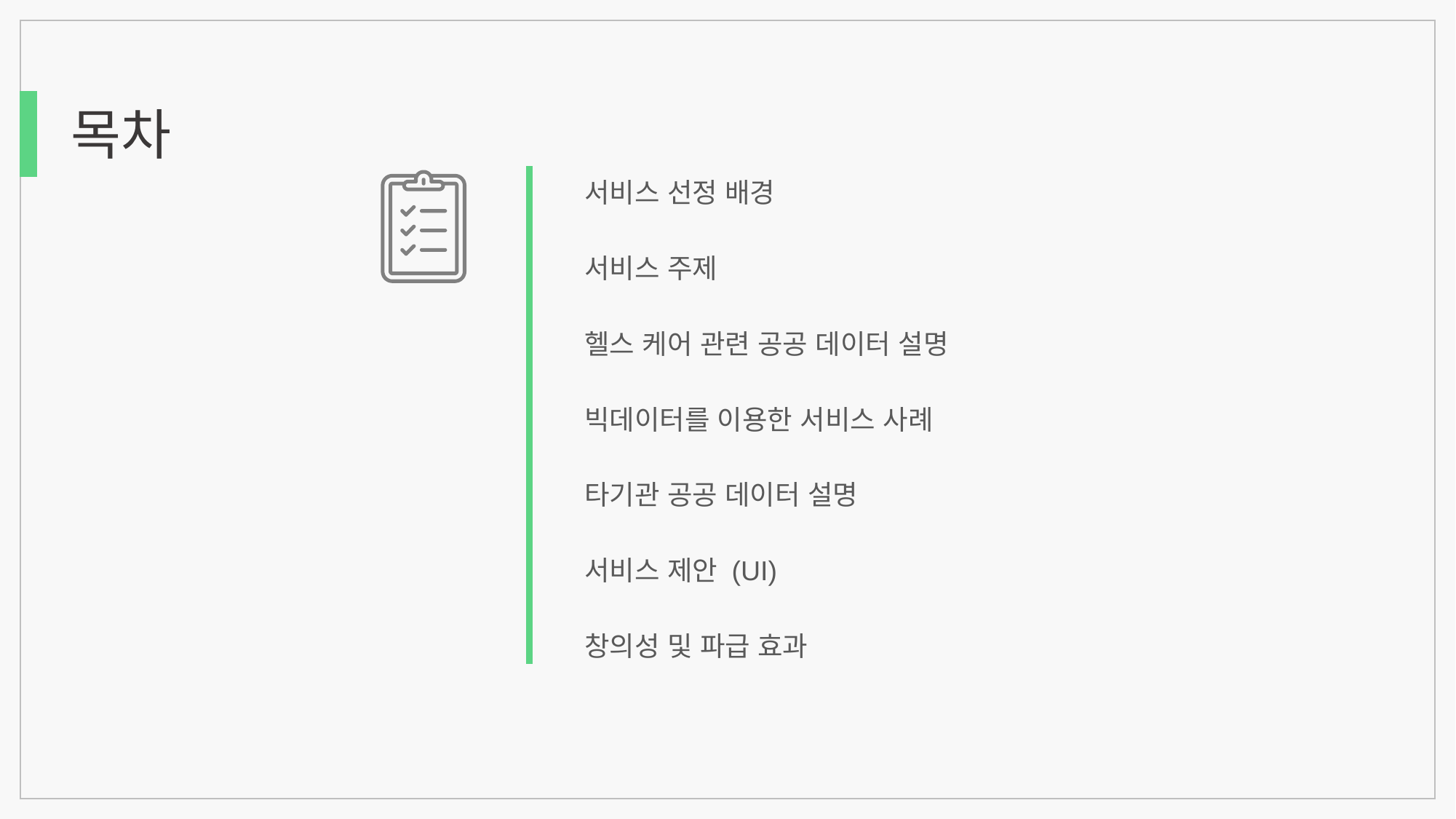

목차

서비스 선정 배경
서비스 주제
헬스 케어 관련 공공 데이터 설명
빅데이터를 이용한 서비스 사례
타기관 공공 데이터 설명
서비스 제안 (UI)
창의성 및 파급 효과